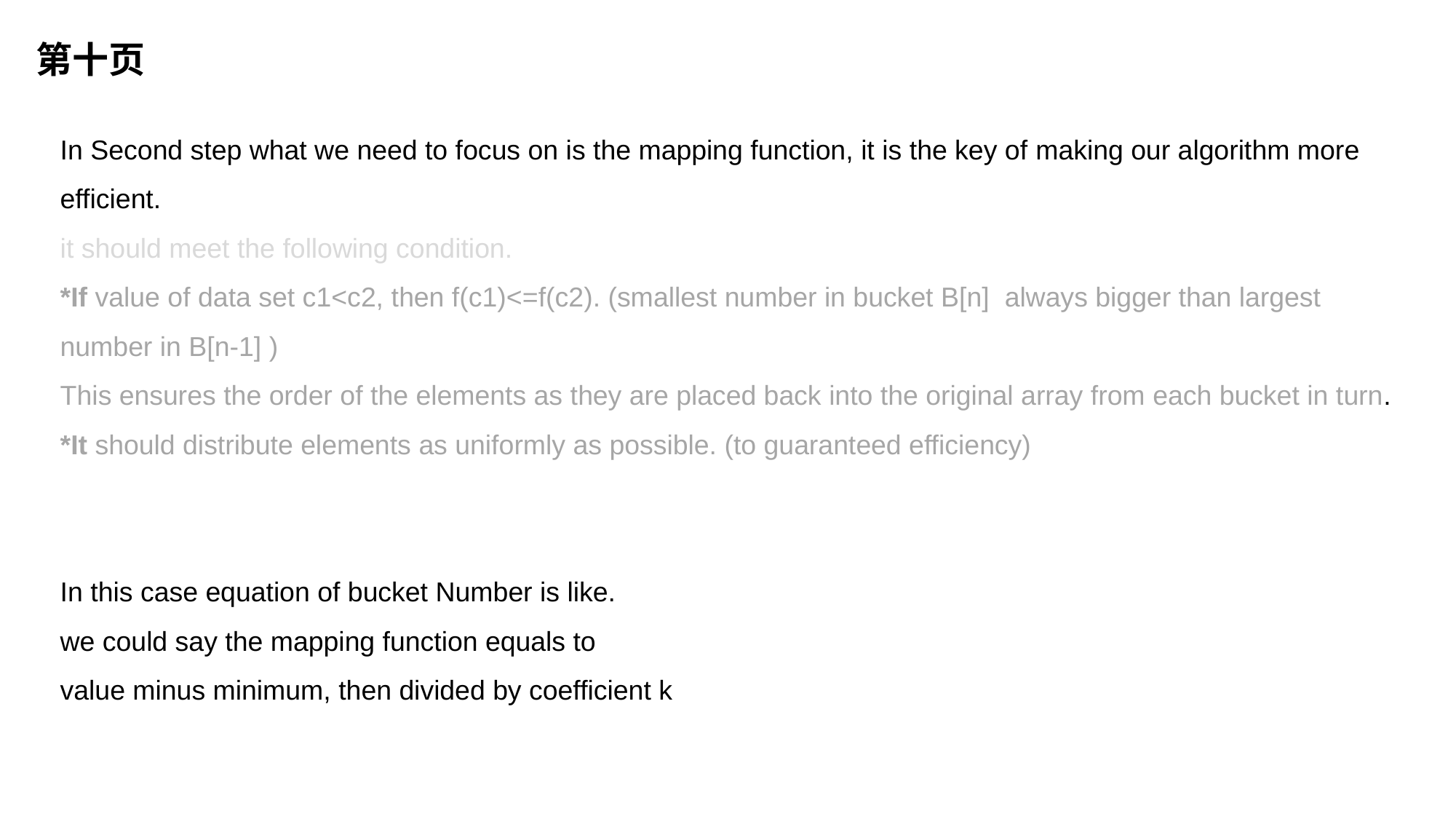

第十页
In Second step what we need to focus on is the mapping function, it is the key of making our algorithm more efficient.
it should meet the following condition.
*If value of data set c1<c2, then f(c1)<=f(c2). (smallest number in bucket B[n]  always bigger than largest number in B[n-1] )
This ensures the order of the elements as they are placed back into the original array from each bucket in turn.
*It should distribute elements as uniformly as possible. (to guaranteed efficiency)

In this case equation of bucket Number is like.
we could say the mapping function equals to
value minus minimum, then divided by coefficient k

It is obvious that the determination of the mapping function has a great relationship with the characteristics of the data set.